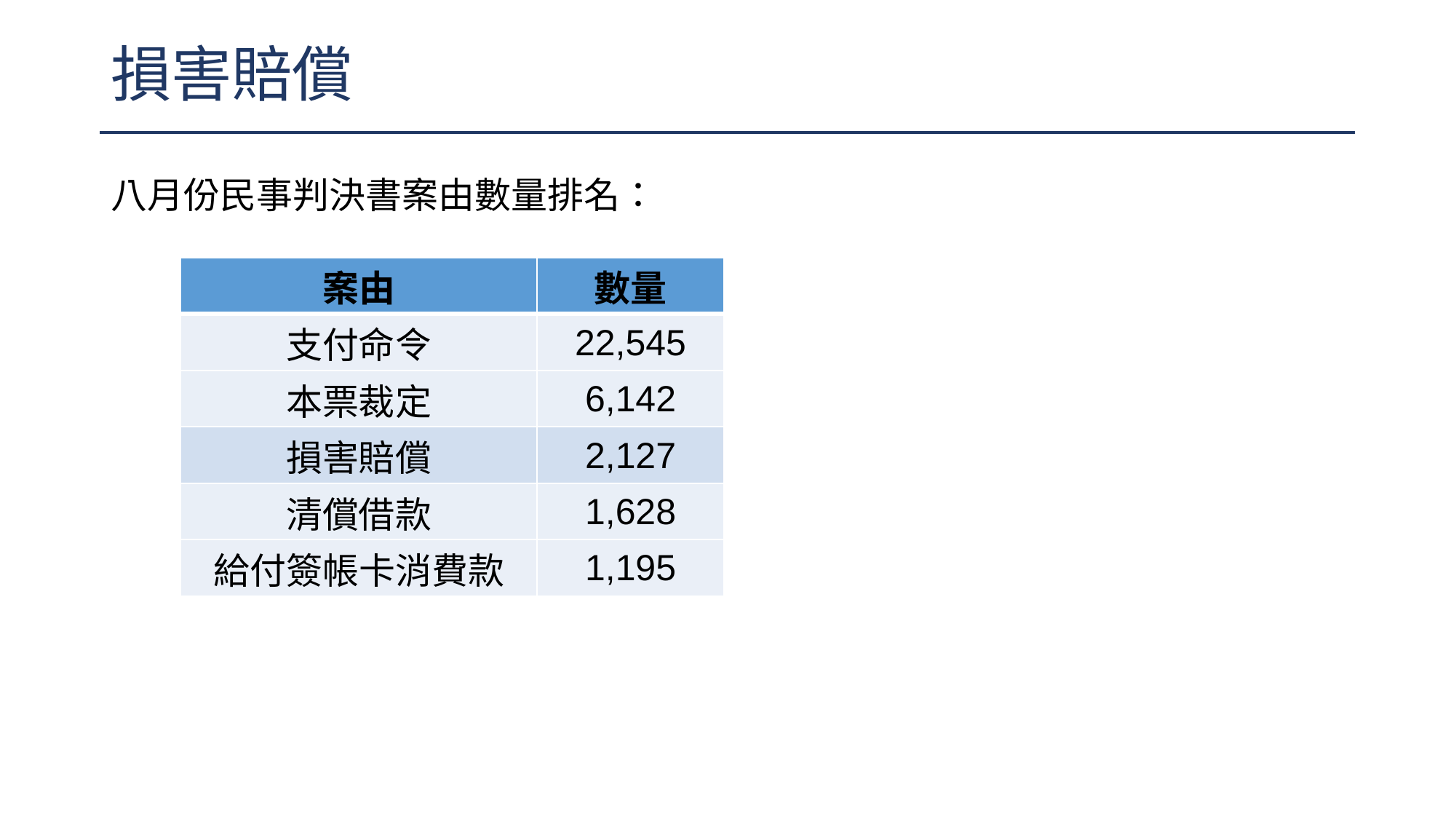

# 損害賠償
八月份民事判決書案由數量排名：
| 案由 | 數量 |
| --- | --- |
| 支付命令 | 22,545 |
| 本票裁定 | 6,142 |
| 損害賠償 | 2,127 |
| 清償借款 | 1,628 |
| 給付簽帳卡消費款 | 1,195 |